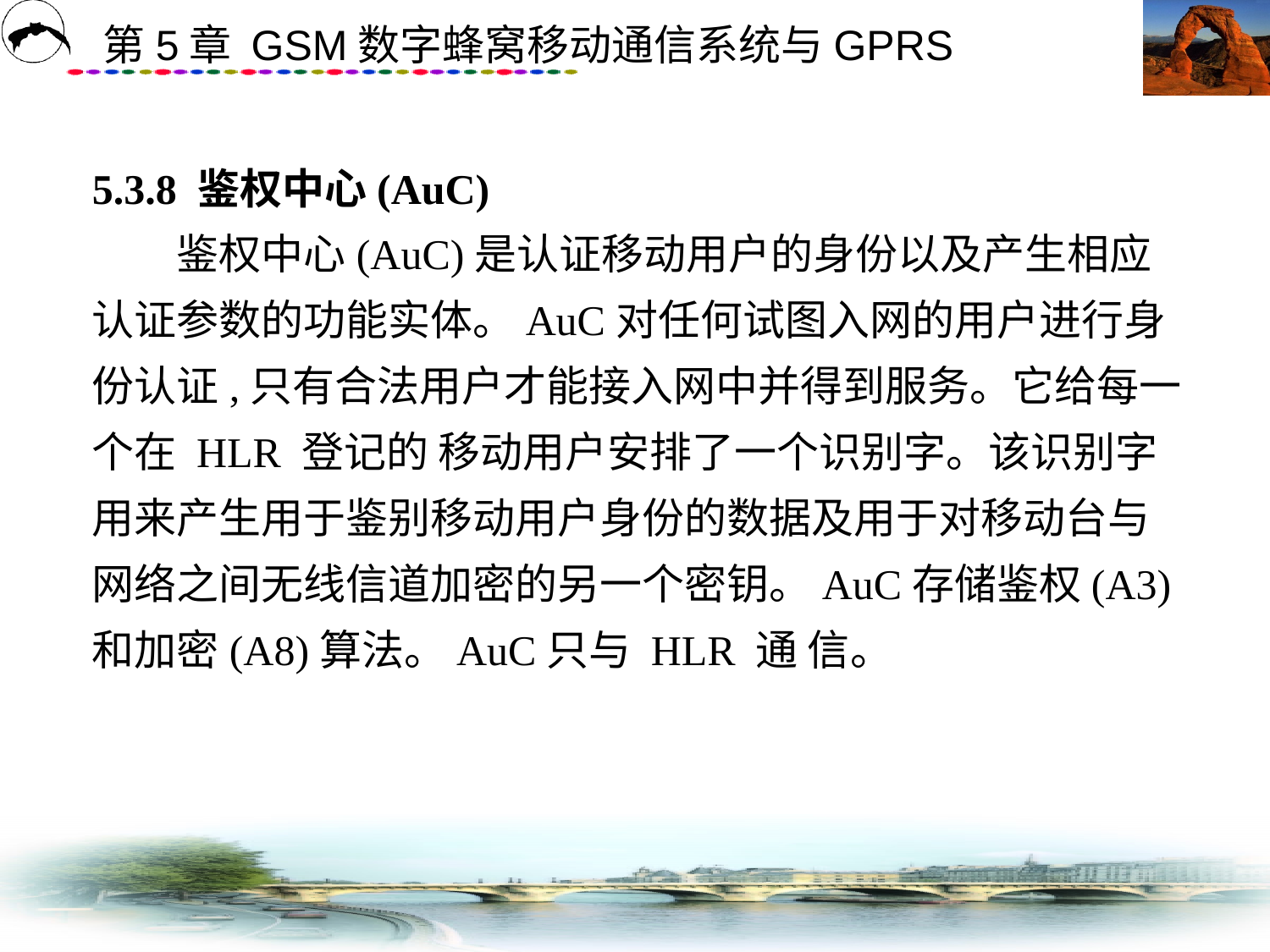

# 5.3.8 鉴权中心(AuC) 　　鉴权中心(AuC)是认证移动用户的身份以及产生相应认证参数的功能实体。AuC对任何试图入网的用户进行身份认证,只有合法用户才能接入网中并得到服务。它给每一个在 HLR 登记的 移动用户安排了一个识别字。该识别字用来产生用于鉴别移动用户身份的数据及用于对移动台与 网络之间无线信道加密的另一个密钥。AuC存储鉴权(A3)和加密(A8)算法。AuC只与 HLR 通 信。